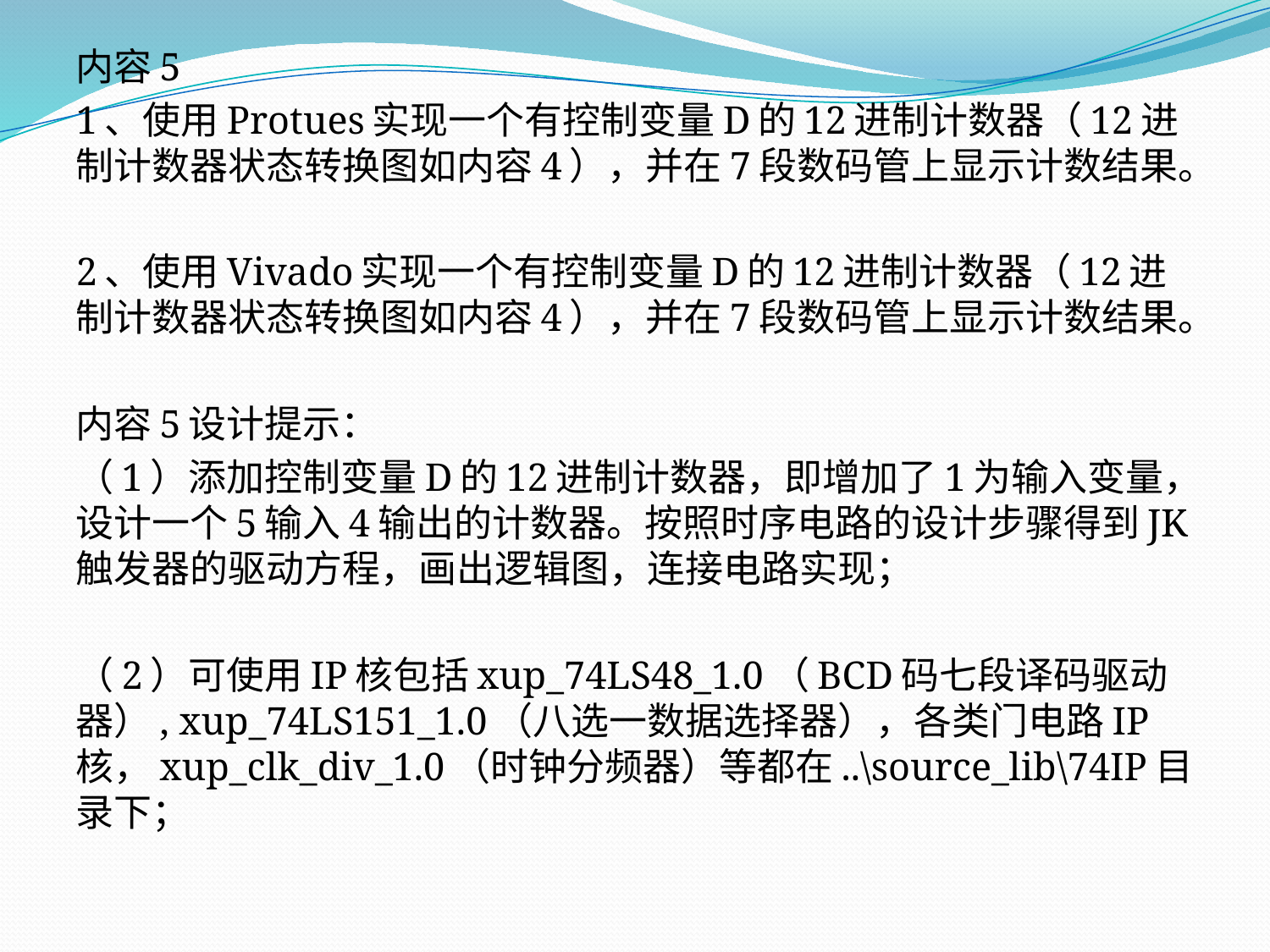

内容5
1、使用Protues实现一个有控制变量D的12进制计数器（12进制计数器状态转换图如内容4），并在7段数码管上显示计数结果。

2、使用Vivado实现一个有控制变量D的12进制计数器（12进制计数器状态转换图如内容4），并在7段数码管上显示计数结果。

内容5设计提示：
（1）添加控制变量D的12进制计数器，即增加了1为输入变量，设计一个5输入4输出的计数器。按照时序电路的设计步骤得到JK触发器的驱动方程，画出逻辑图，连接电路实现；

（2）可使用IP核包括xup_74LS48_1.0（BCD码七段译码驱动器）, xup_74LS151_1.0（八选一数据选择器），各类门电路IP核，xup_clk_div_1.0（时钟分频器）等都在..\source_lib\74IP目录下；